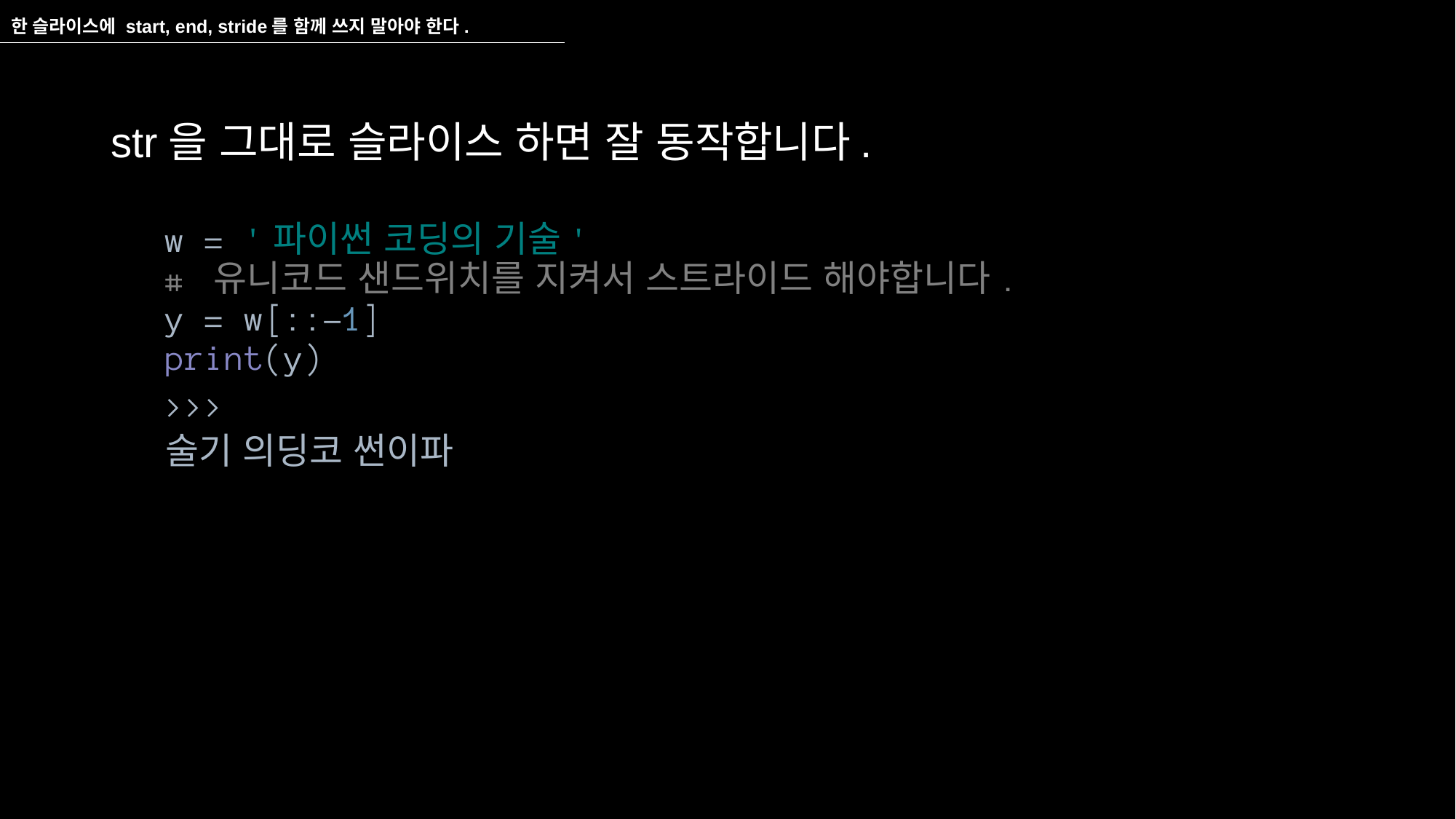

한 슬라이스에 start, end, stride를 함께 쓰지 말아야 한다.
str을 그대로 슬라이스 하면 잘 동작합니다.

w = '파이썬 코딩의 기술'
# 유니코드 샌드위치를 지켜서 스트라이드 해야합니다.
y = w[::-1]
print(y)
>>>
술기 의딩코 썬이파